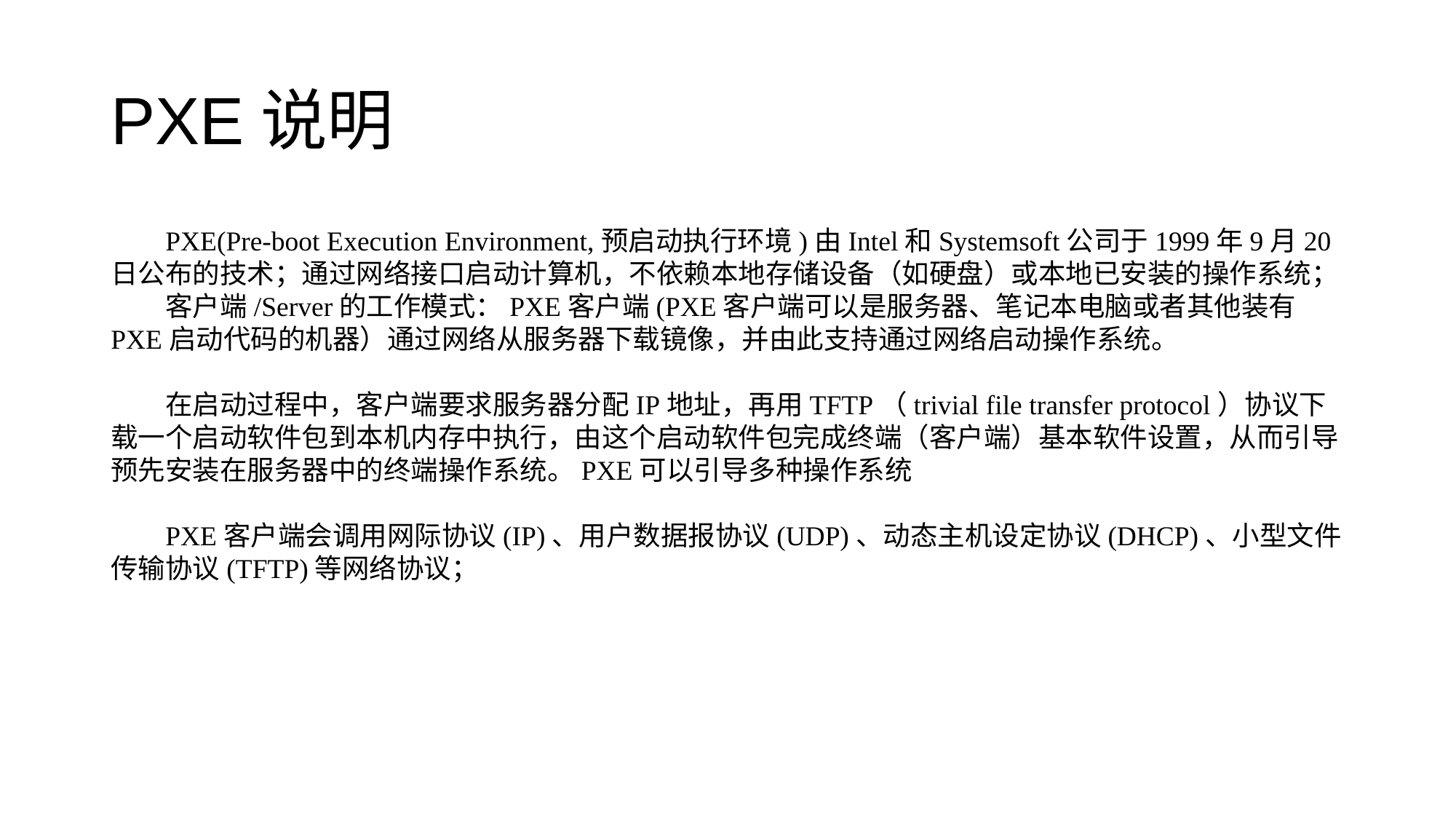

# PXE说明
PXE(Pre-boot Execution Environment,预启动执行环境)由Intel和Systemsoft公司于1999年9月20日公布的技术；通过网络接口启动计算机，不依赖本地存储设备（如硬盘）或本地已安装的操作系统；
客户端/Server的工作模式：PXE客户端(PXE客户端可以是服务器、笔记本电脑或者其他装有PXE启动代码的机器）通过网络从服务器下载镜像，并由此支持通过网络启动操作系统。

在启动过程中，客户端要求服务器分配IP地址，再用TFTP（trivial file transfer protocol）协议下载一个启动软件包到本机内存中执行，由这个启动软件包完成终端（客户端）基本软件设置，从而引导预先安装在服务器中的终端操作系统。PXE可以引导多种操作系统

PXE客户端会调用网际协议(IP)、用户数据报协议(UDP)、动态主机设定协议(DHCP)、小型文件传输协议(TFTP)等网络协议；